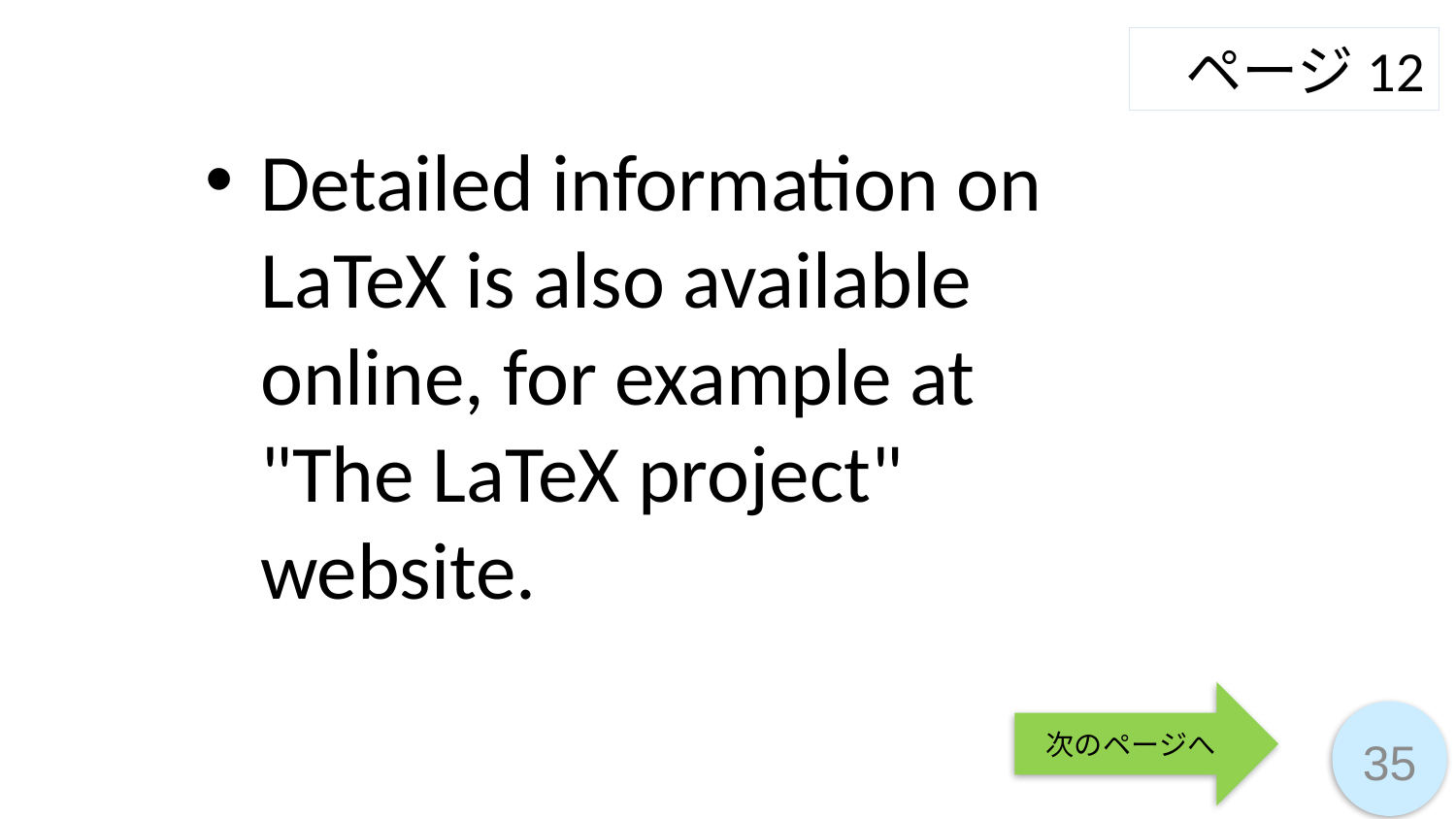

ページ12
Detailed information on LaTeX is also available online, for example at
"The LaTeX project" website.
次のページへ
35